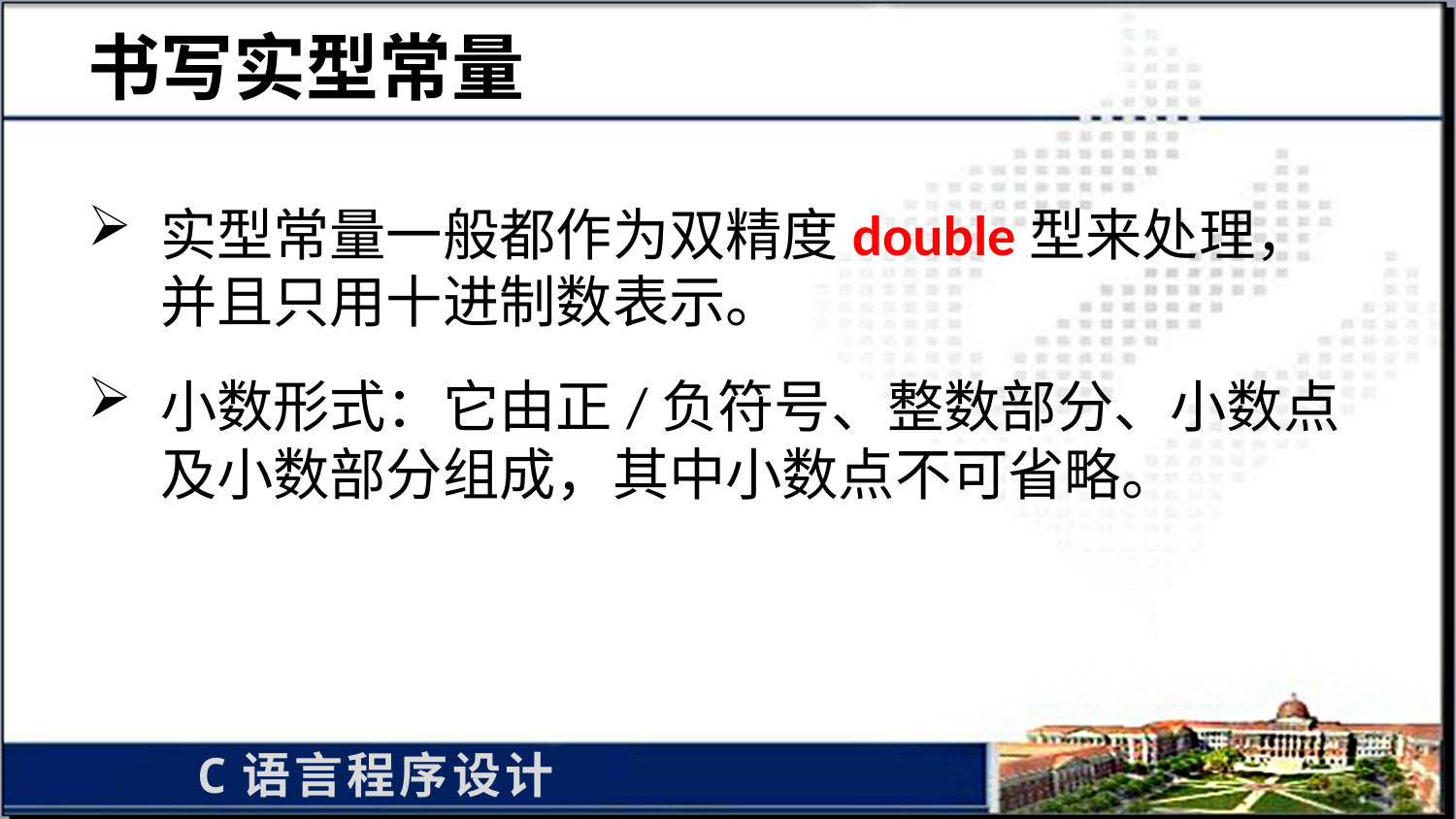

# 书写实型常量
实型常量一般都作为双精度double型来处理，并且只用十进制数表示。
小数形式：它由正/负符号、整数部分、小数点及小数部分组成，其中小数点不可省略。